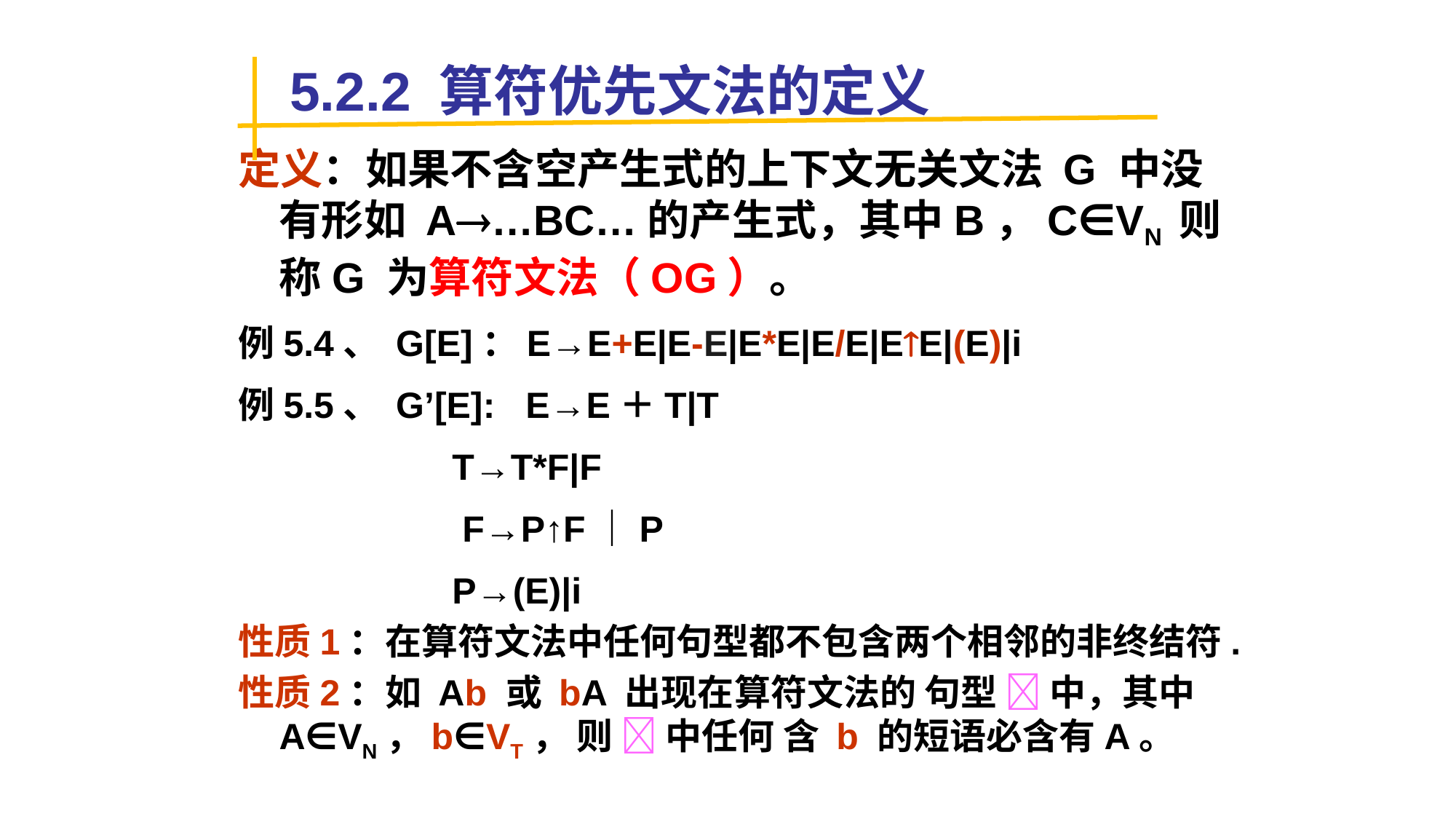

# 5.2.2 算符优先文法的定义
定义：如果不含空产生式的上下文无关文法 G 中没有形如 A→…BC…的产生式，其中B，C∈VN 则称G 为算符文法（OG）。
例5.4、 G[E]：E→E+E|E-E|E*E|E/E|E↑E|(E)|i
例5.5、 G’[E]:   E→E＋T|T
                     T→T*F|F
                      F→P↑F｜P
                     P→(E)|i
性质1：在算符文法中任何句型都不包含两个相邻的非终结符.
性质2：如 Ab 或 bA 出现在算符文法的 句型 α 中，其中  A∈VN，b∈VT， 则 α 中任何 含 b 的短语必含有A。
23